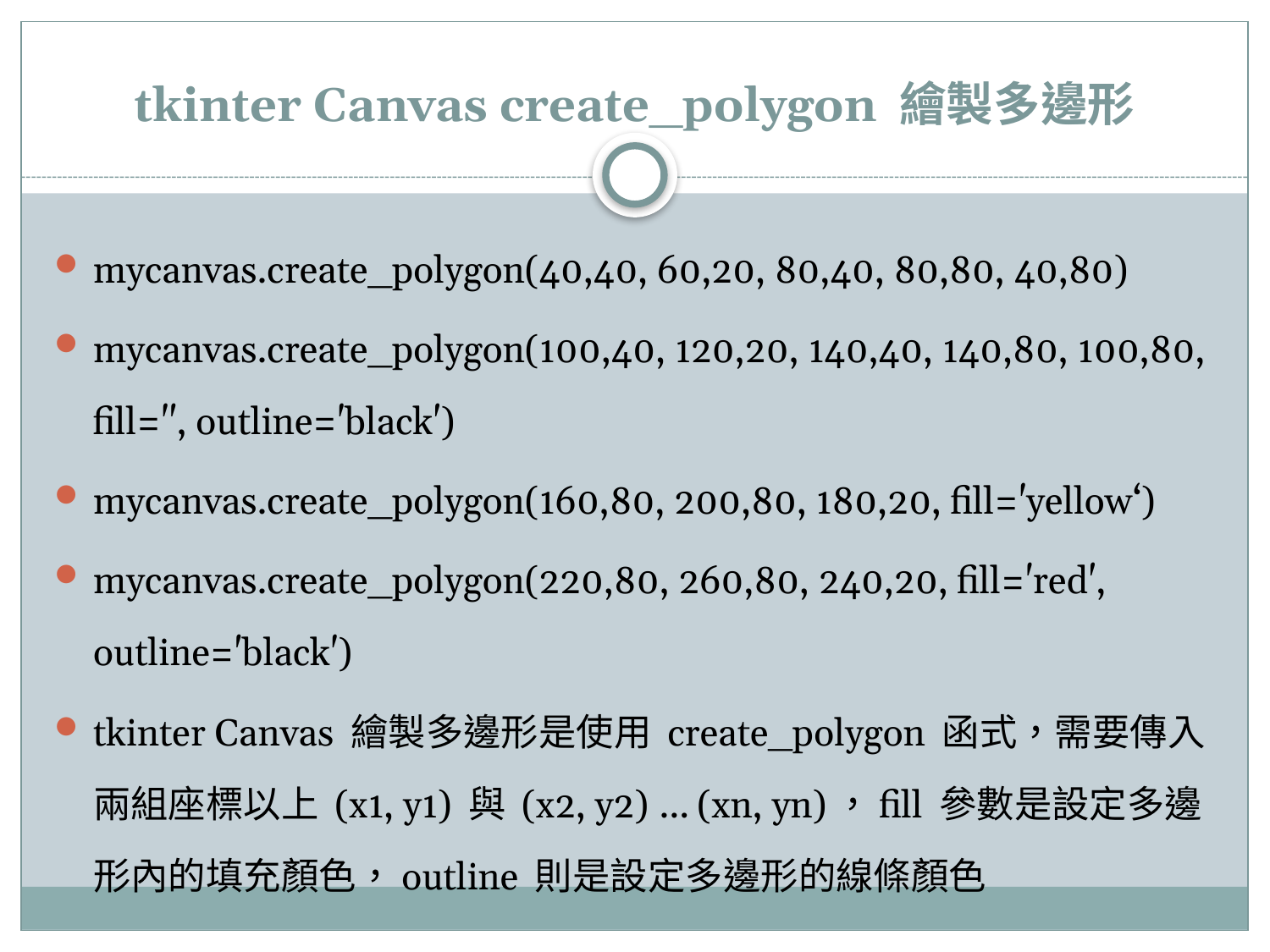

# tkinter Canvas create_polygon 繪製多邊形
mycanvas.create_polygon(40,40, 60,20, 80,40, 80,80, 40,80)
mycanvas.create_polygon(100,40, 120,20, 140,40, 140,80, 100,80, fill='', outline='black')
mycanvas.create_polygon(160,80, 200,80, 180,20, fill='yellow‘)
mycanvas.create_polygon(220,80, 260,80, 240,20, fill='red', outline='black')
tkinter Canvas 繪製多邊形是使用 create_polygon 函式，需要傳入兩組座標以上 (x1, y1) 與 (x2, y2) … (xn, yn)，fill 參數是設定多邊形內的填充顏色，outline 則是設定多邊形的線條顏色